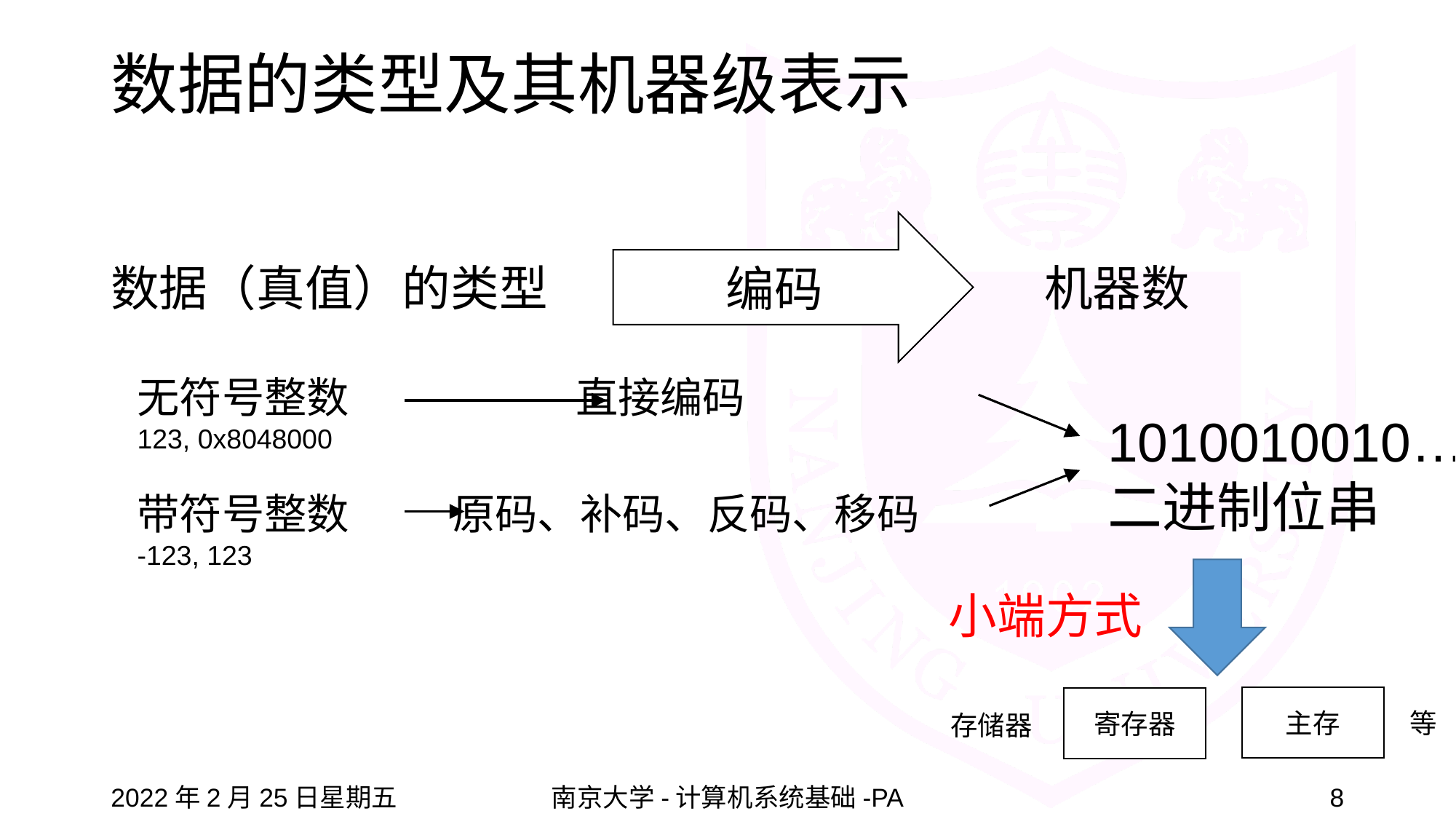

# 数据的类型及其机器级表示
编码
数据（真值）的类型
机器数
无符号整数                        直接编码
123, 0x8048000

带符号整数           原码、补码、反码、移码
-123, 123

1010010010…
二进制位串

小端方式
主存
寄存器
等
存储器
2022年2月25日星期五
南京大学-计算机系统基础-PA
8